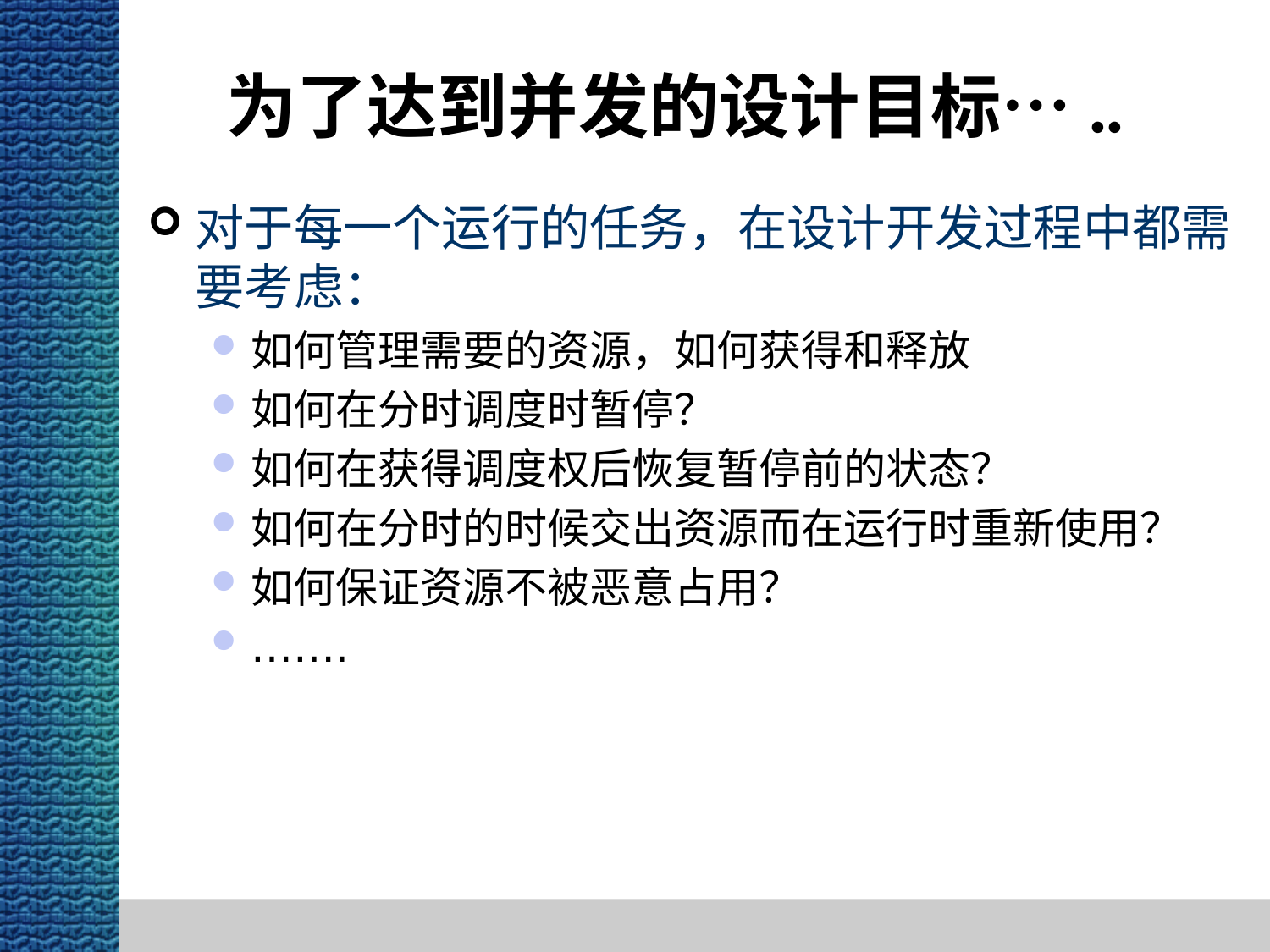

# 为了达到并发的设计目标…..
对于每一个运行的任务，在设计开发过程中都需要考虑：
如何管理需要的资源，如何获得和释放
如何在分时调度时暂停？
如何在获得调度权后恢复暂停前的状态？
如何在分时的时候交出资源而在运行时重新使用？
如何保证资源不被恶意占用？
…….